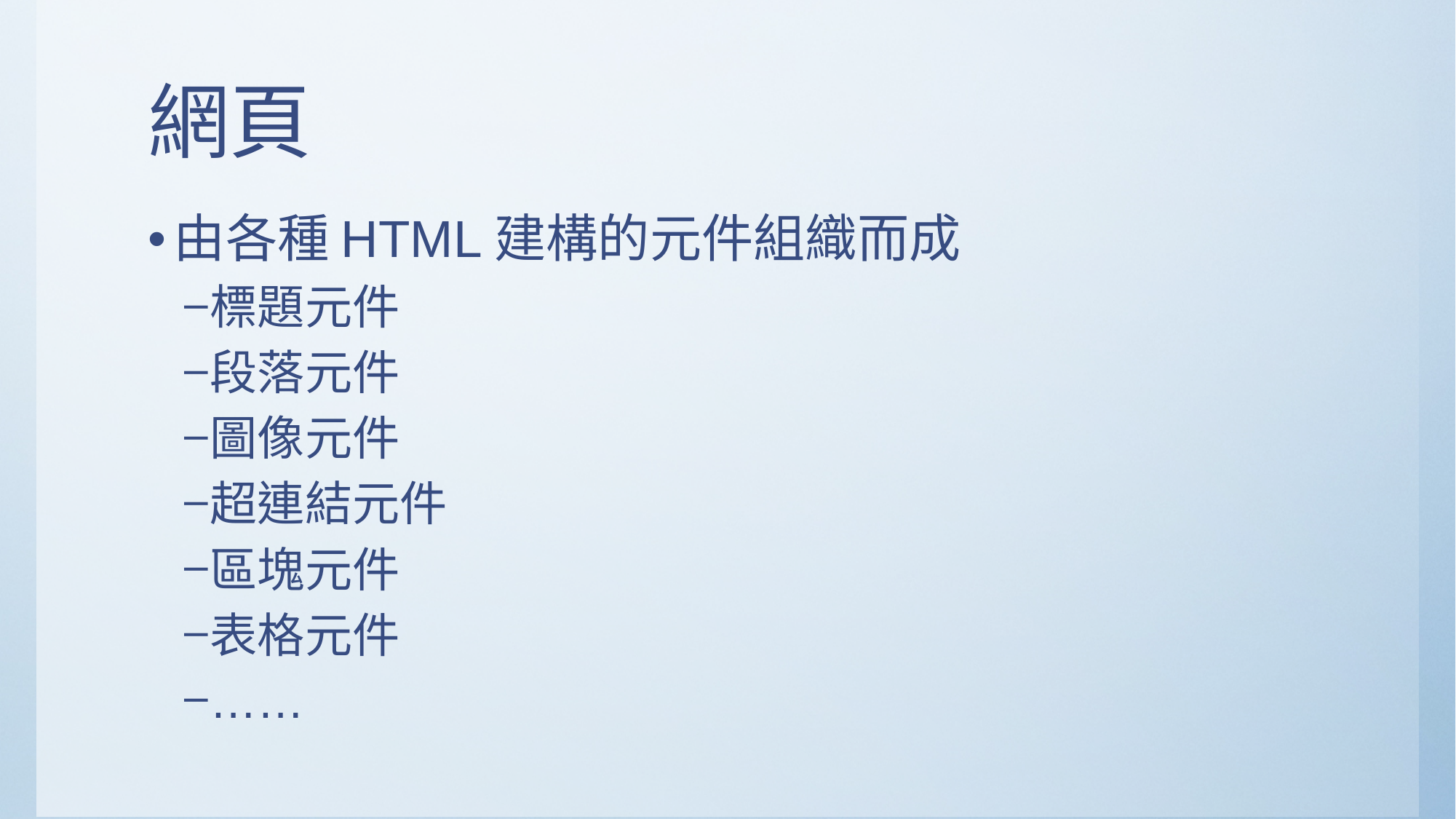

# 網頁
由各種HTML建構的元件組織而成
標題元件
段落元件
圖像元件
超連結元件
區塊元件
表格元件
……